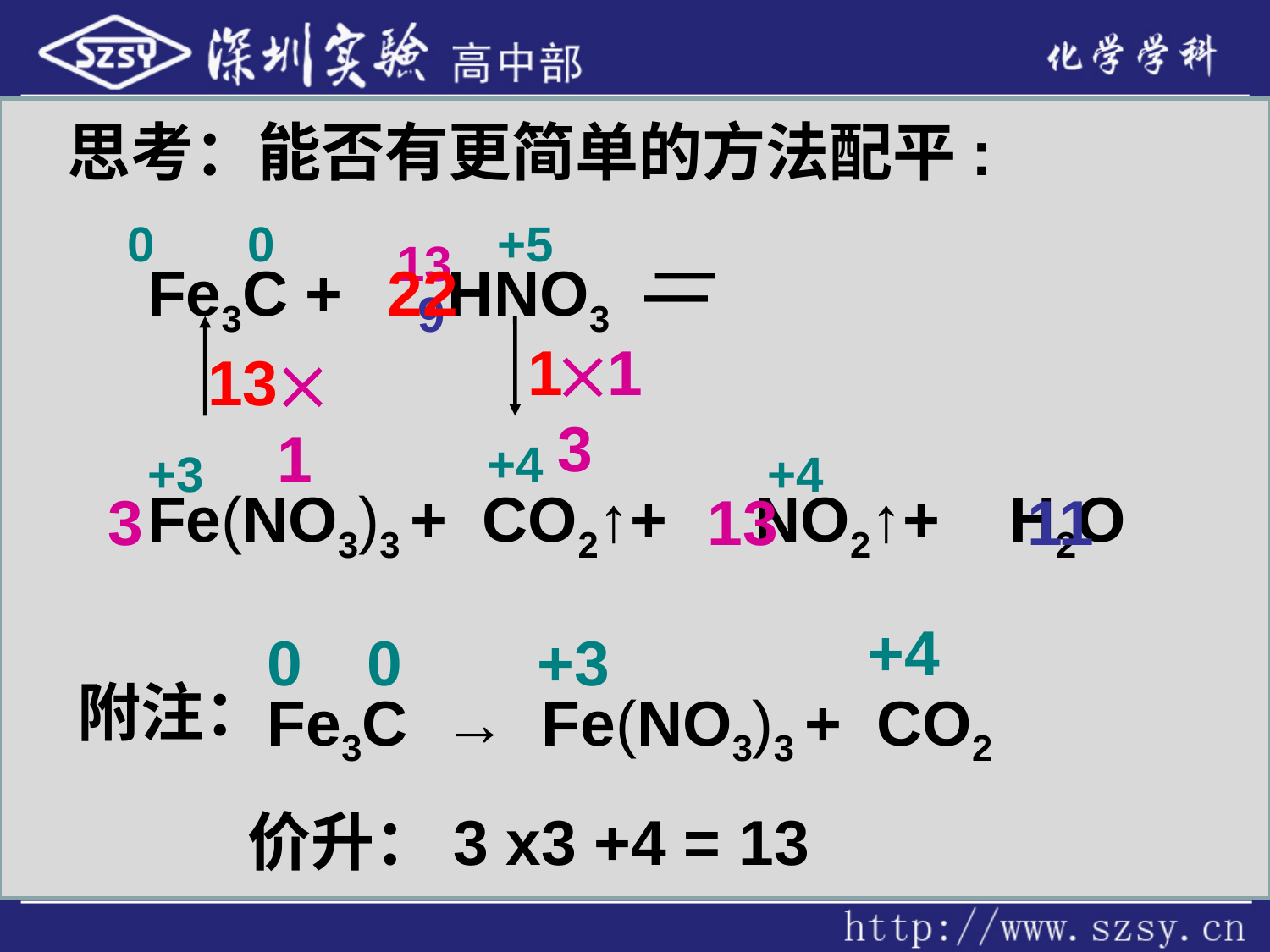

思考：能否有更简单的方法配平:
0
0
+5
13
Fe3C +      HNO3  —

Fe(NO3)3 +  CO2↑+     NO2↑+    H2O
22
9

1
×13
13
×1
+4
+3
+4
3
13
11
+4
0
0
+3
附注：
Fe3C  →  Fe(NO3)3 +  CO2
价升：3 x3 +4 = 13